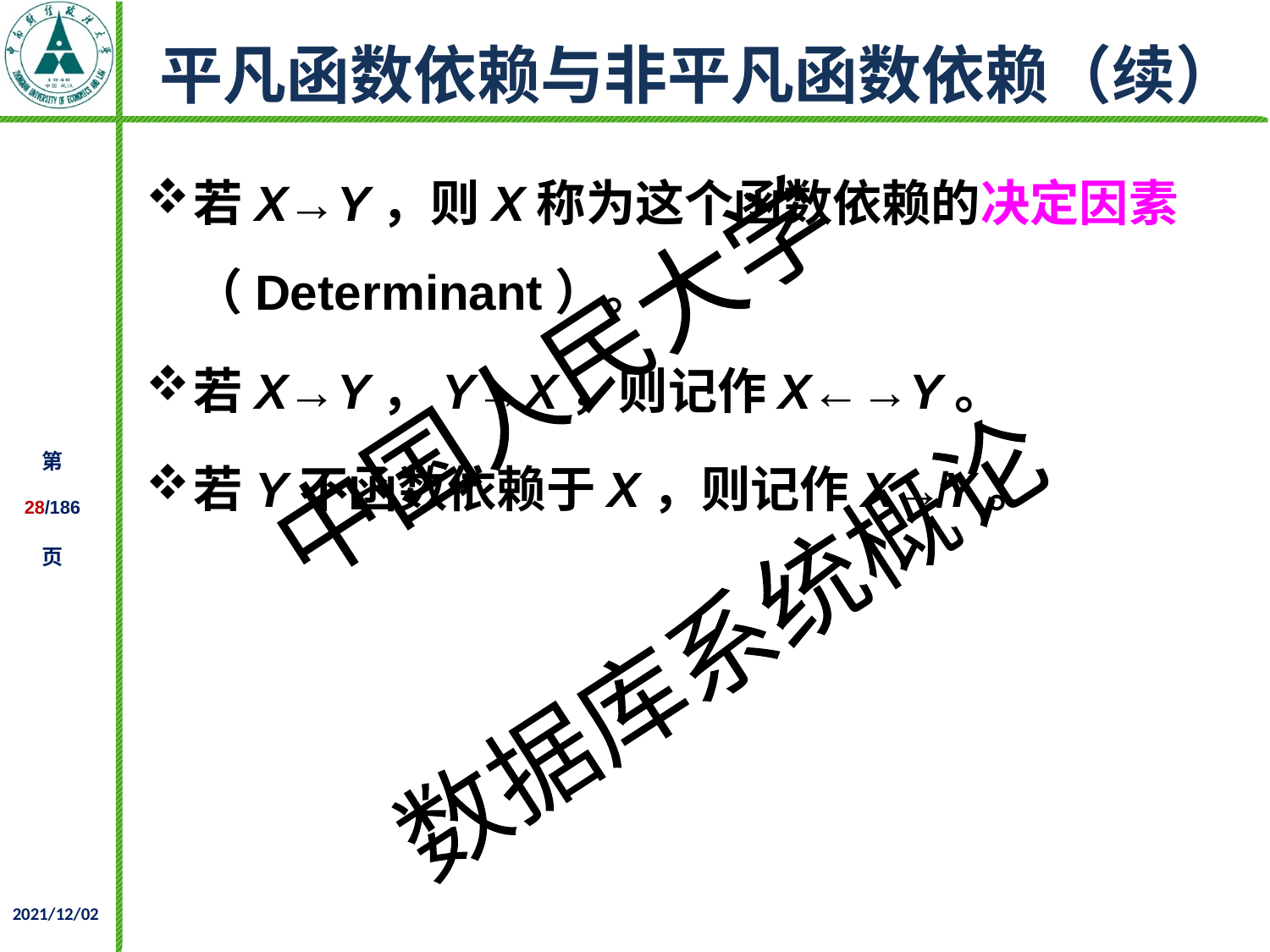

# 平凡函数依赖与非平凡函数依赖（续）
若X→Y，则X称为这个函数依赖的决定因素（Determinant）。
若X→Y，Y→X，则记作X←→Y。
若Y不函数依赖于X，则记作X↛Y。

2021/12/02